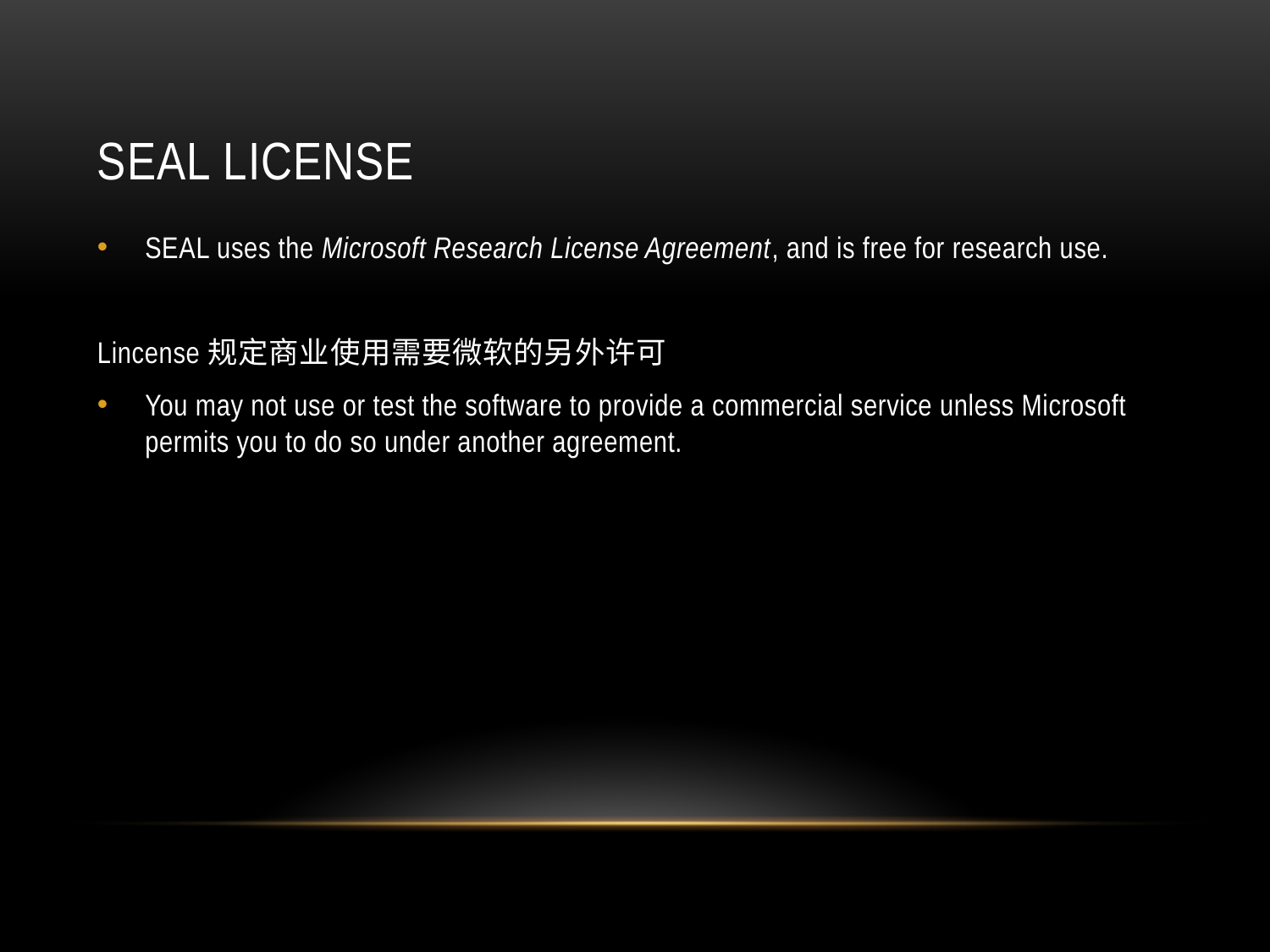

# SEAL liCenSe
SEAL uses the Microsoft Research License Agreement, and is free for research use.

Lincense规定商业使用需要微软的另外许可
You may not use or test the software to provide a commercial service unless Microsoft permits you to do so under another agreement.